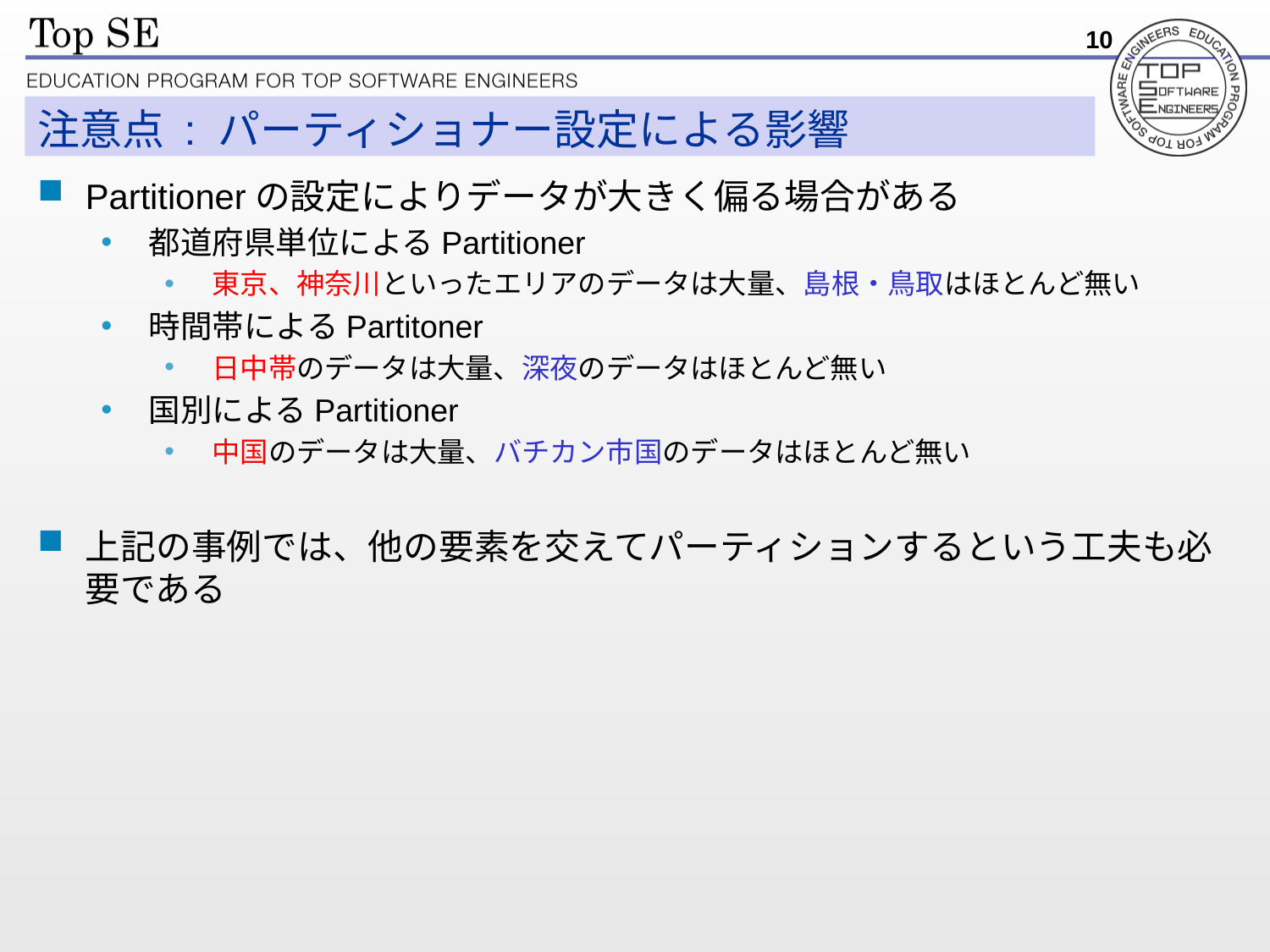

10
# 注意点 : パーティショナー設定による影響
Partitionerの設定によりデータが大きく偏る場合がある
都道府県単位によるPartitioner
東京、神奈川といったエリアのデータは大量、島根・鳥取はほとんど無い
時間帯によるPartitoner
日中帯のデータは大量、深夜のデータはほとんど無い
国別によるPartitioner
中国のデータは大量、バチカン市国のデータはほとんど無い

上記の事例では、他の要素を交えてパーティションするという工夫も必要である